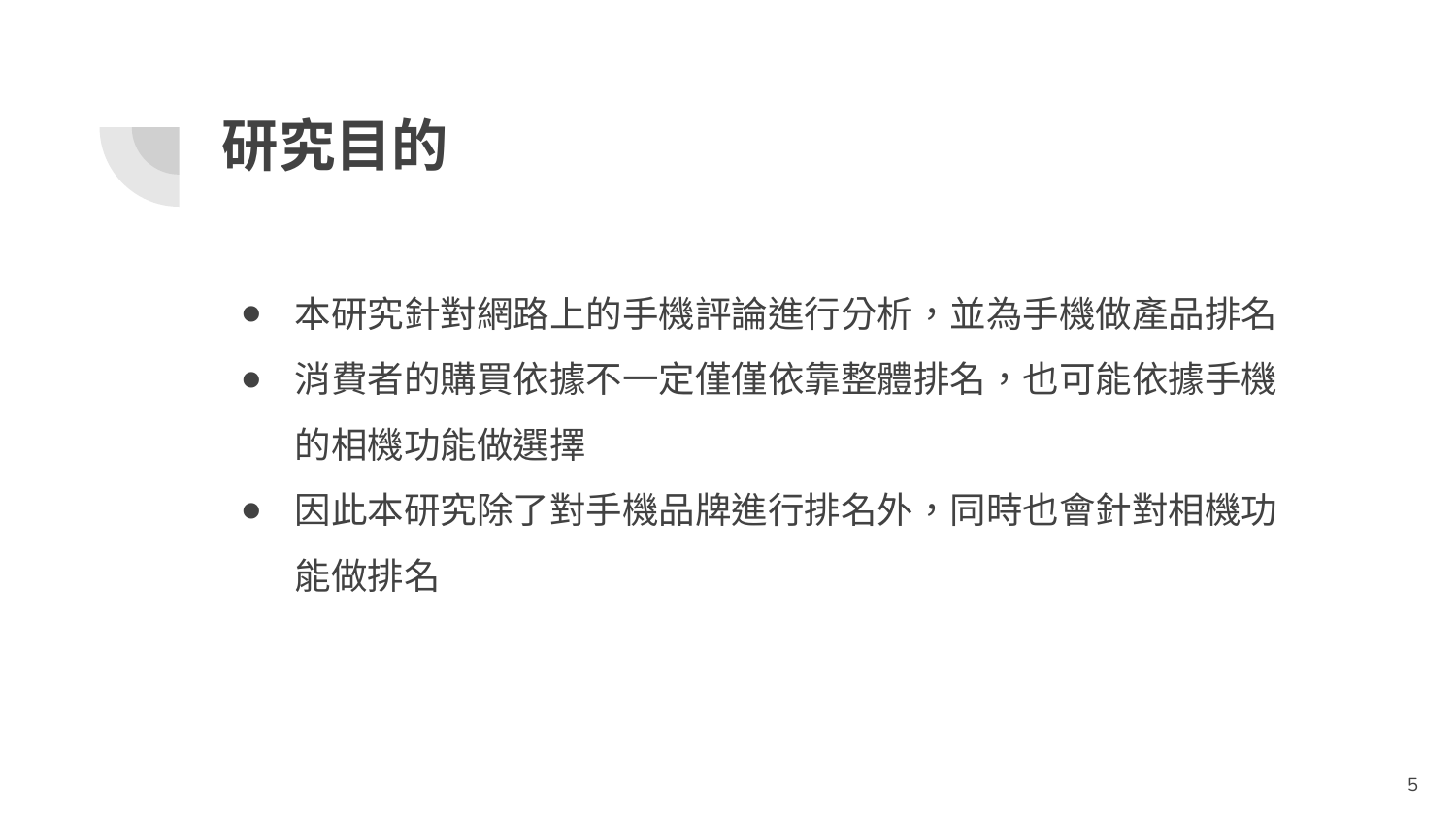

# 研究目的
本研究針對網路上的手機評論進行分析，並為手機做產品排名
消費者的購買依據不一定僅僅依靠整體排名，也可能依據手機的相機功能做選擇
因此本研究除了對手機品牌進行排名外，同時也會針對相機功能做排名
5